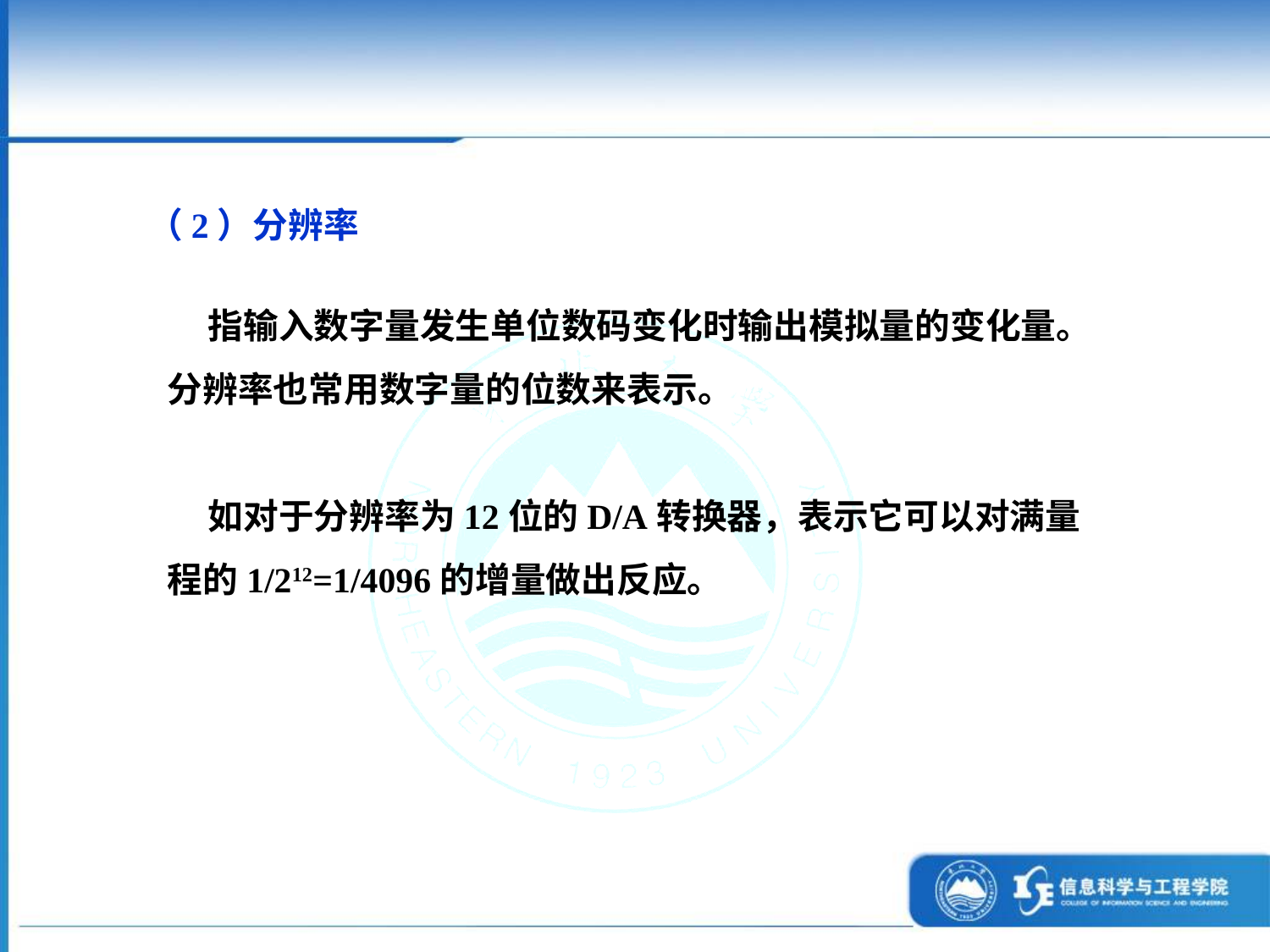

（2）分辨率
    指输入数字量发生单位数码变化时输出模拟量的变化量。分辨率也常用数字量的位数来表示。

    如对于分辨率为12位的D/A转换器，表示它可以对满量程的1/212=1/4096的增量做出反应。